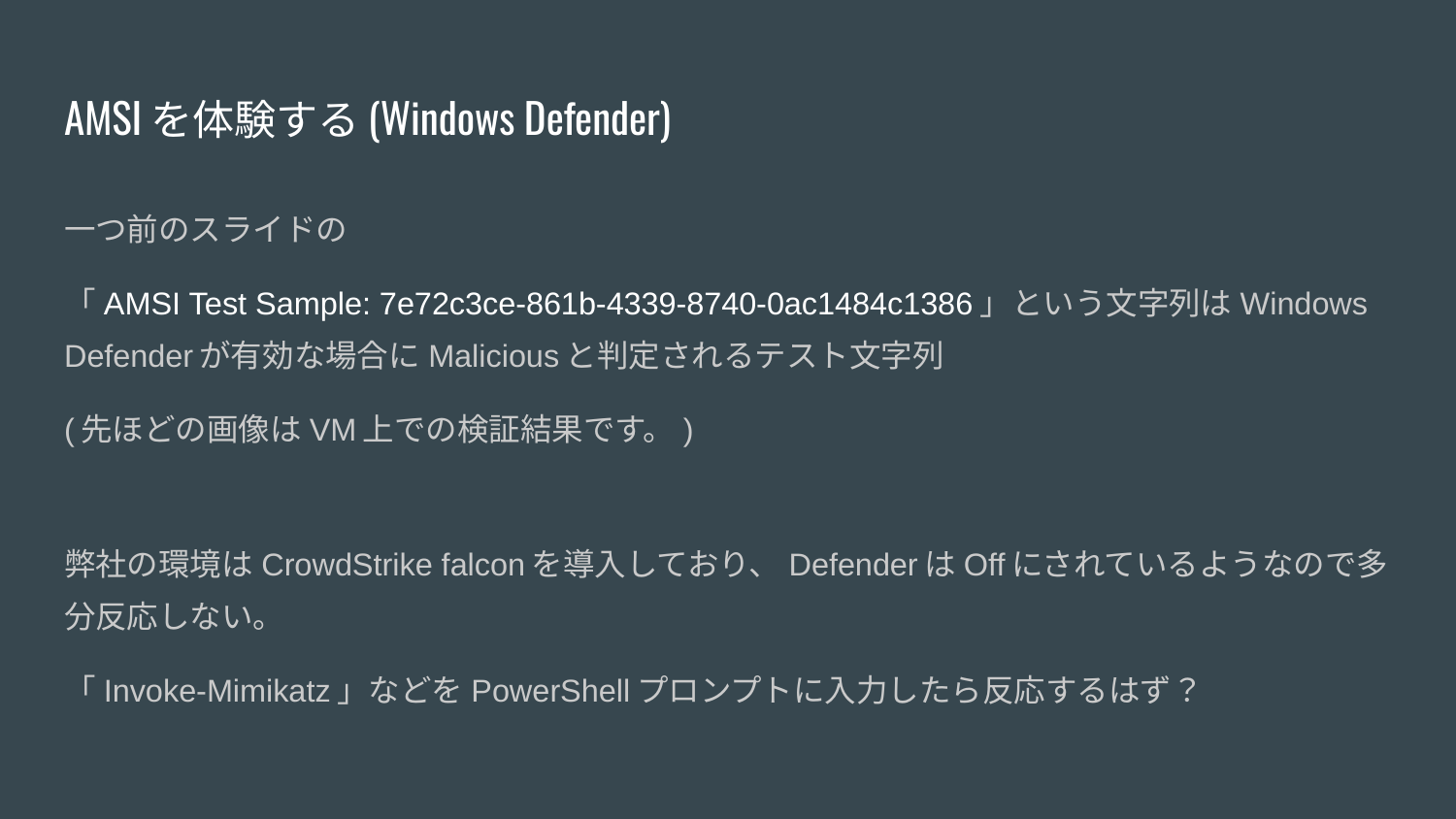

# AMSIを体験する(Windows Defender)
一つ前のスライドの
「AMSI Test Sample: 7e72c3ce-861b-4339-8740-0ac1484c1386」という文字列はWindows Defenderが有効な場合にMaliciousと判定されるテスト文字列
(先ほどの画像はVM上での検証結果です。)

弊社の環境はCrowdStrike falconを導入しており、DefenderはOffにされているようなので多分反応しない。
「Invoke-Mimikatz」などをPowerShellプロンプトに入力したら反応するはず？